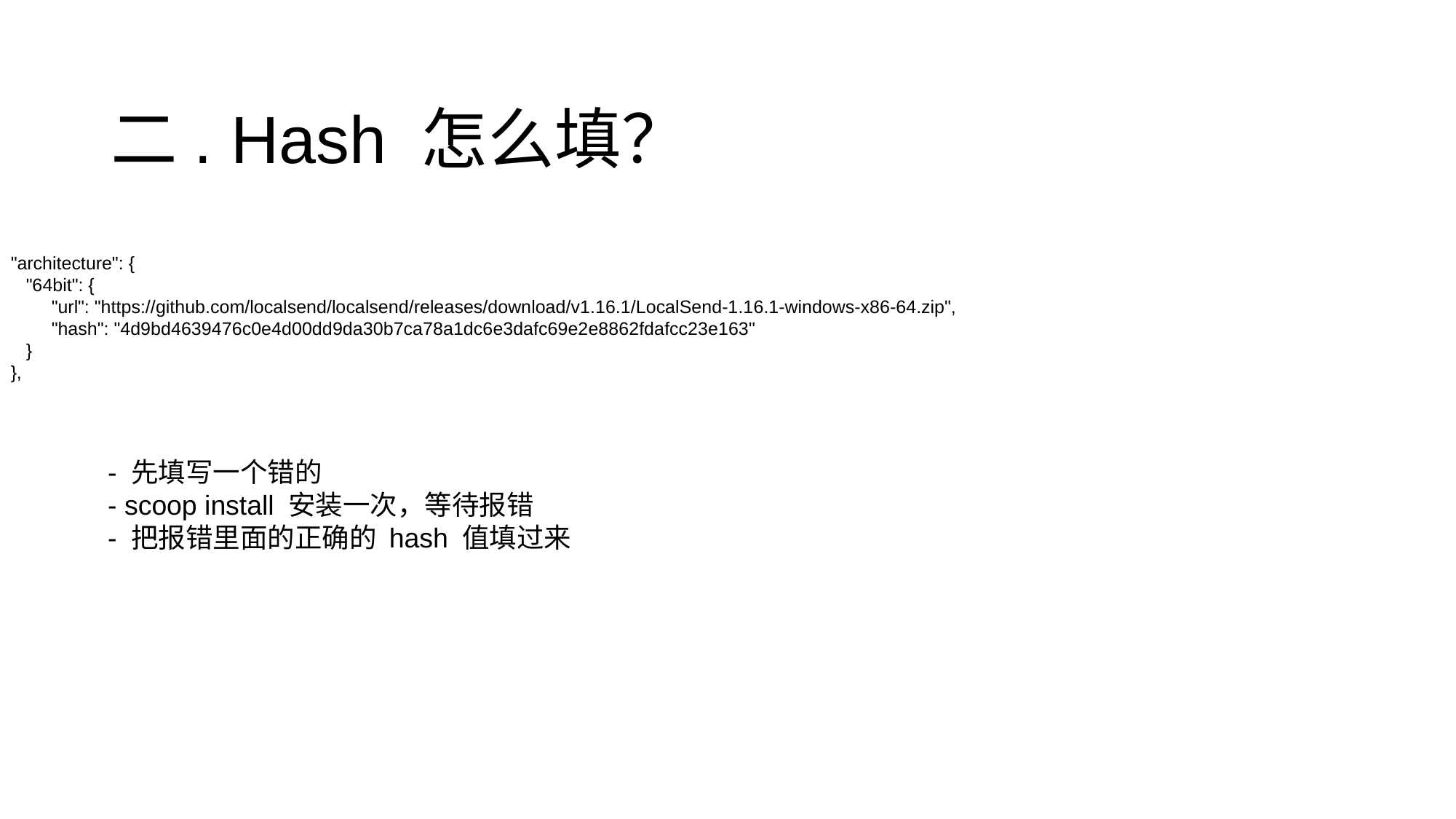

# 二. Hash 怎么填？
"architecture": {
   "64bit": {
        "url": "https://github.com/localsend/localsend/releases/download/v1.16.1/LocalSend-1.16.1-windows-x86-64.zip",
        "hash": "4d9bd4639476c0e4d00dd9da30b7ca78a1dc6e3dafc69e2e8862fdafcc23e163"
   }
},

- 先填写一个错的
- scoop install 安装一次，等待报错
- 把报错里面的正确的 hash 值填过来